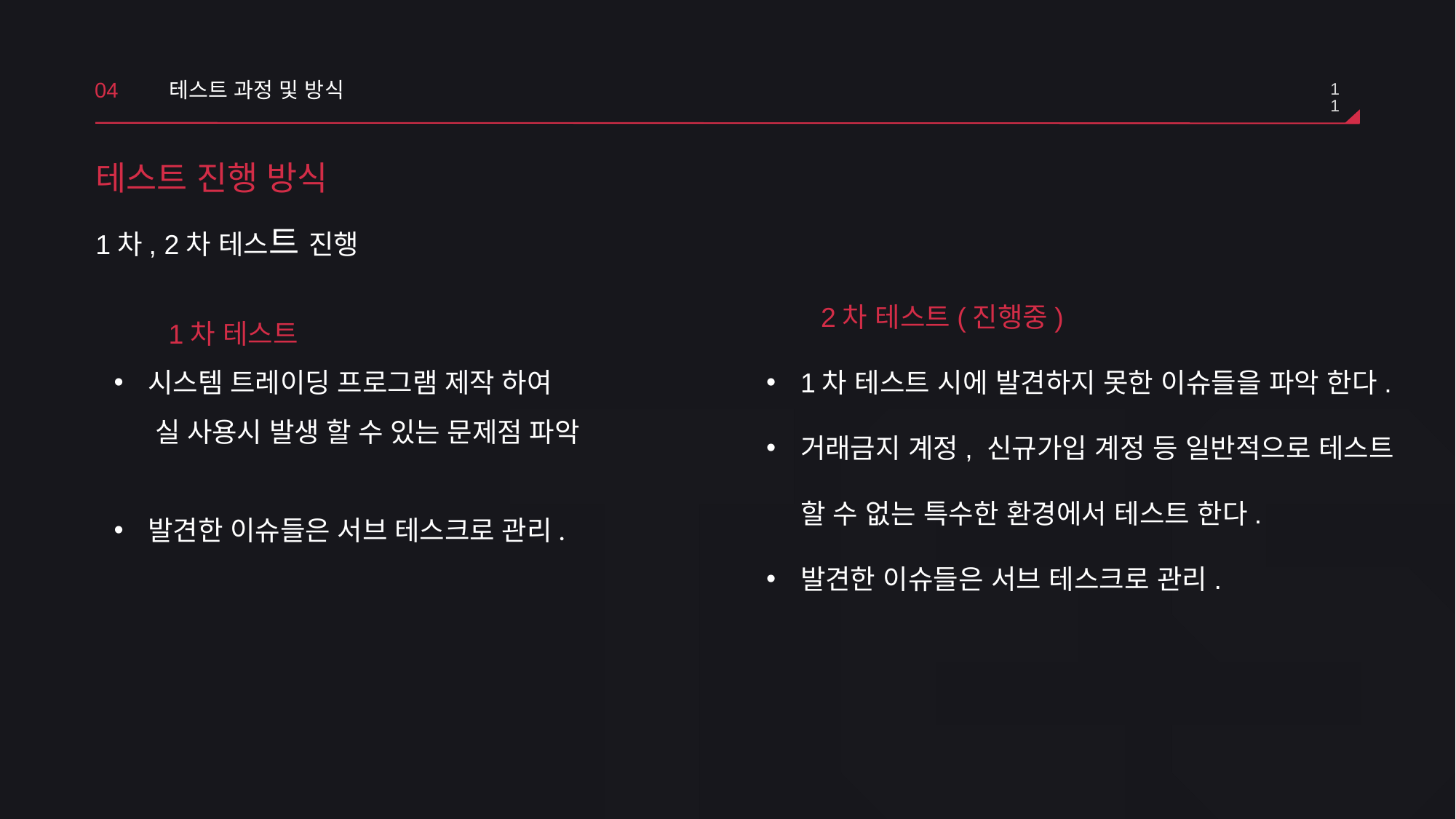

04
테스트 과정 및 방식
11
테스트 진행 방식
1차, 2차 테스트 진행
1차 테스트
시스템 트레이딩 프로그램 제작 하여
     실 사용시 발생 할 수 있는 문제점 파악

발견한 이슈들은 서브 테스크로 관리.
2차 테스트(진행중)
1차 테스트 시에 발견하지 못한 이슈들을 파악 한다.
거래금지 계정, 신규가입 계정 등 일반적으로 테스트 할 수 없는 특수한 환경에서 테스트 한다.
발견한 이슈들은 서브 테스크로 관리.